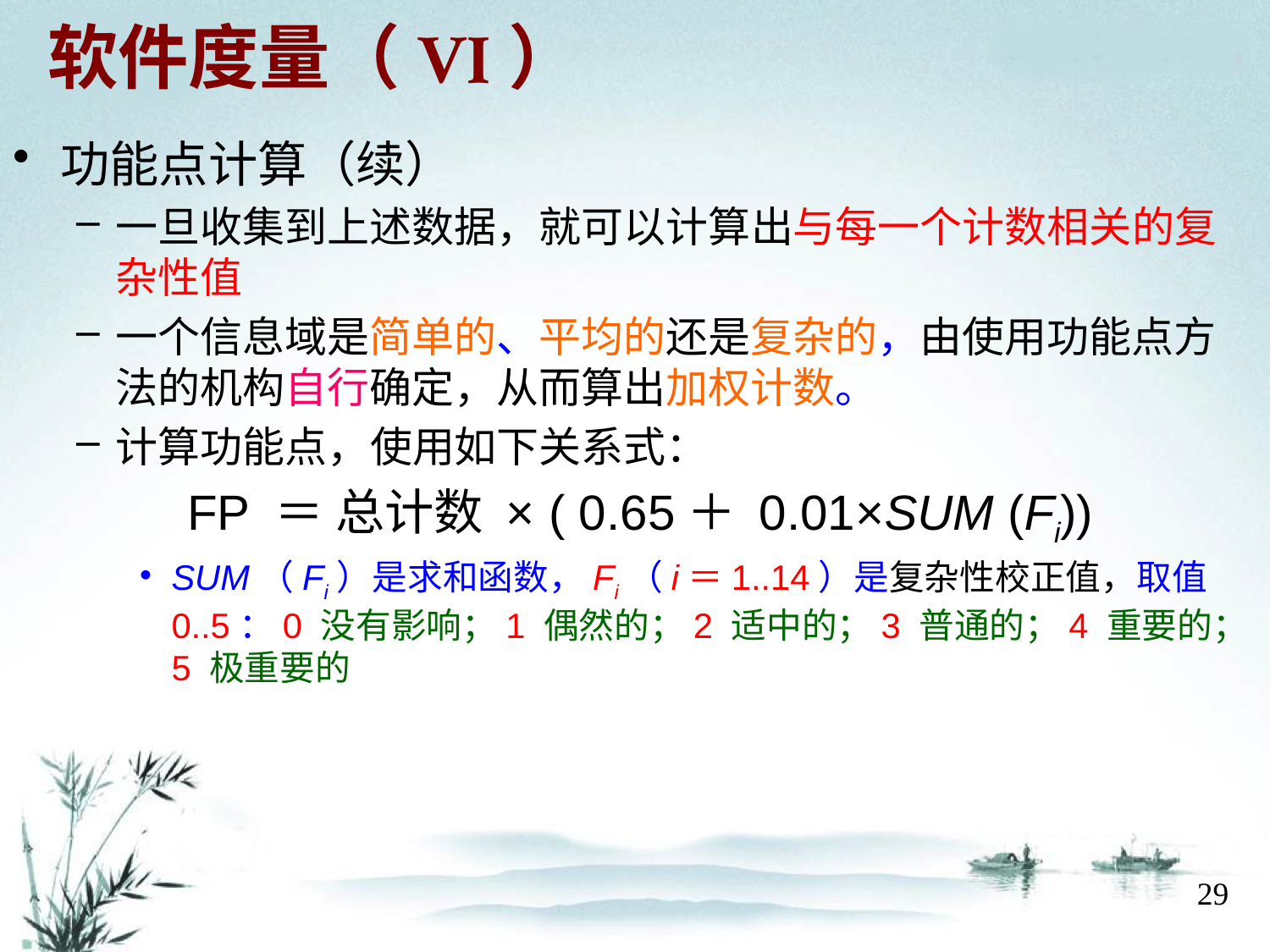

# 软件度量（VI）
功能点计算（续）
一旦收集到上述数据，就可以计算出与每一个计数相关的复杂性值
一个信息域是简单的、平均的还是复杂的，由使用功能点方法的机构自行确定，从而算出加权计数。
计算功能点，使用如下关系式：
		FP ＝ 总计数 × ( 0.65＋ 0.01×SUM (Fi))
SUM（Fi）是求和函数，Fi（i＝1..14）是复杂性校正值，取值0..5：0 没有影响；1 偶然的；2 适中的；3 普通的；4 重要的；5 极重要的
29